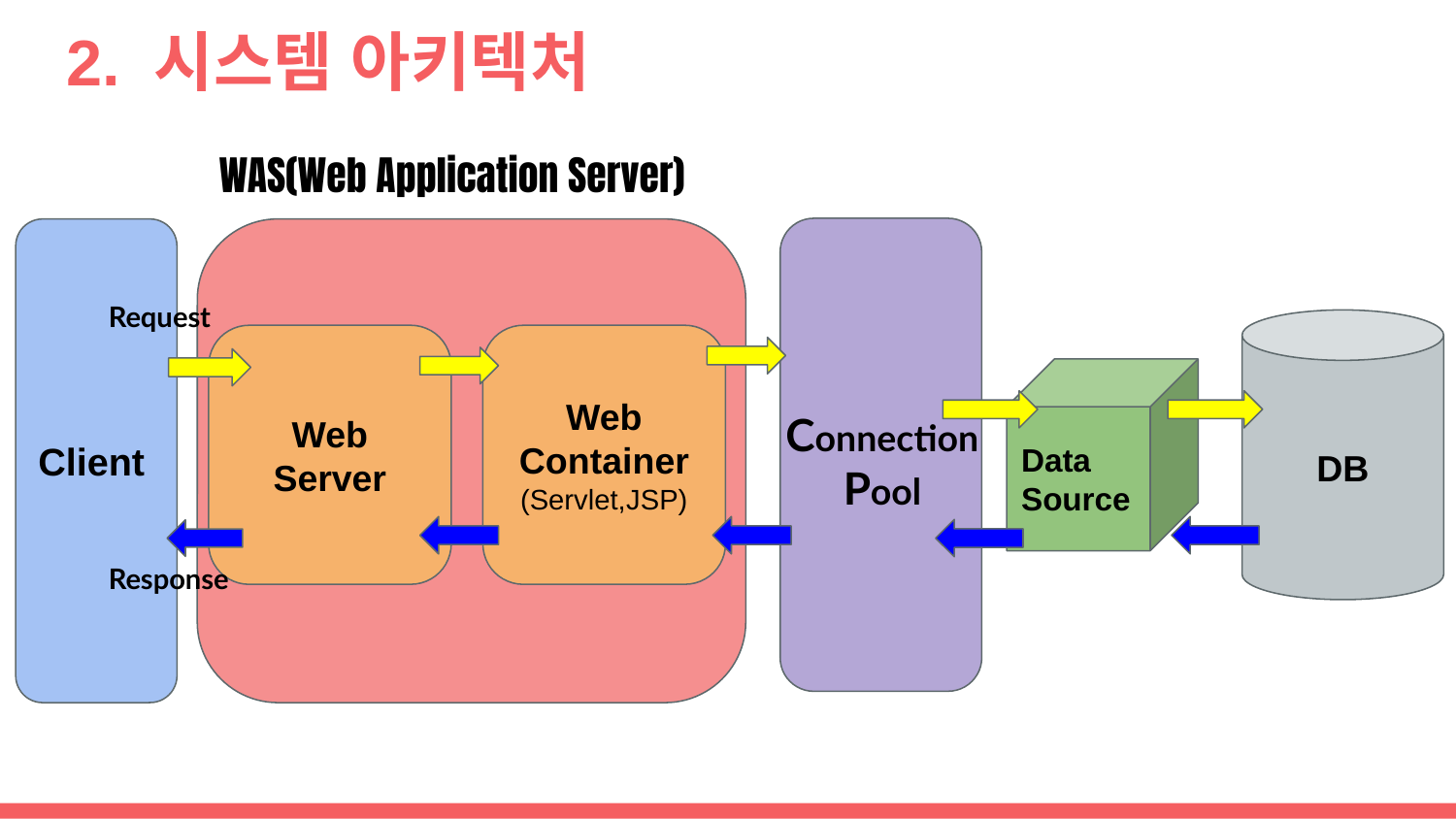

# 2. 시스템 아키텍처

WAS(Web Application Server)

Client

Request
DB
Web Server
Web Container
(Servlet,JSP)

Data
Source

Connection
Pool

Response